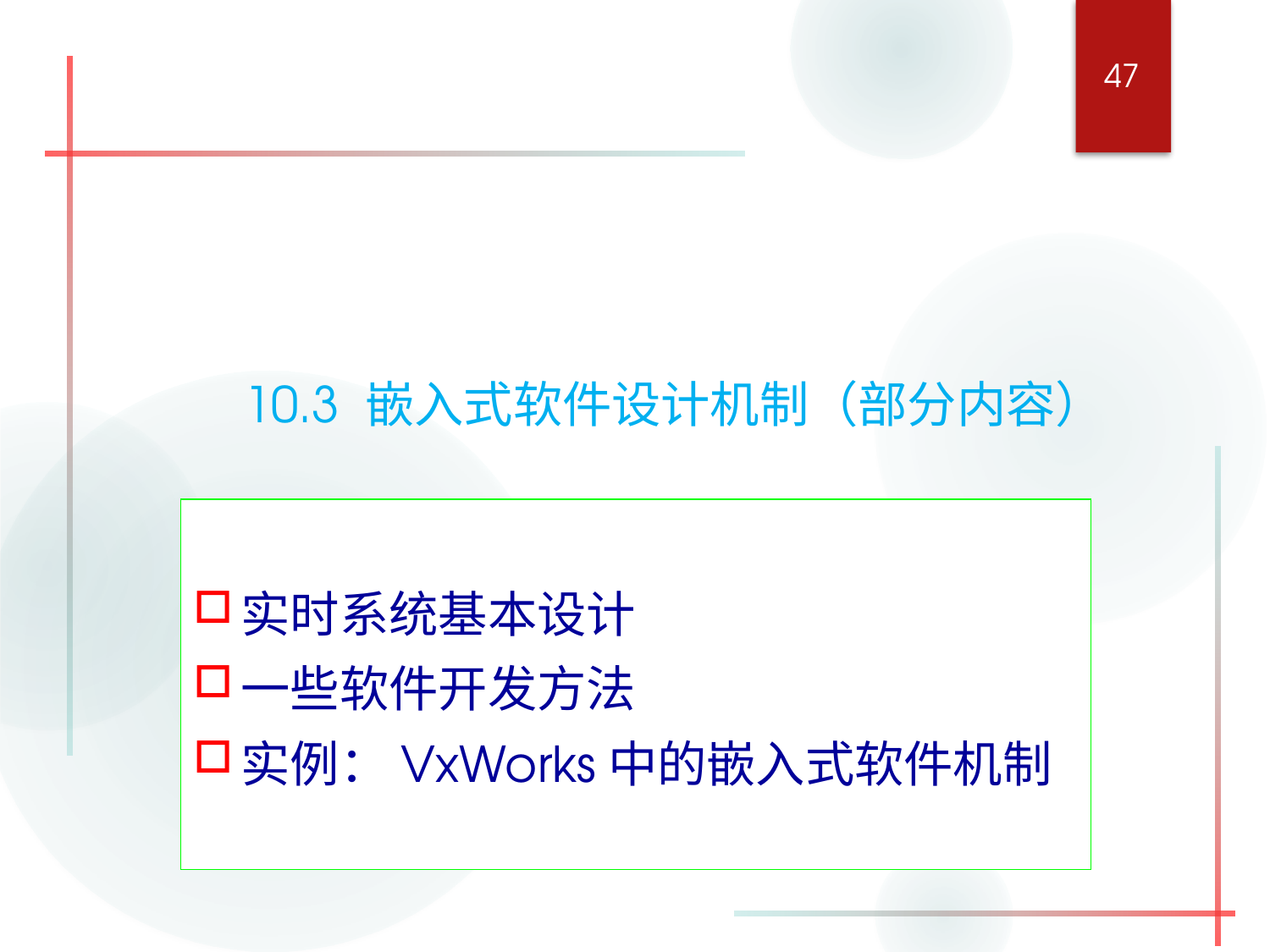

47
#
10.3 嵌入式软件设计机制（部分内容）
实时系统基本设计
一些软件开发方法
实例：VxWorks中的嵌入式软件机制